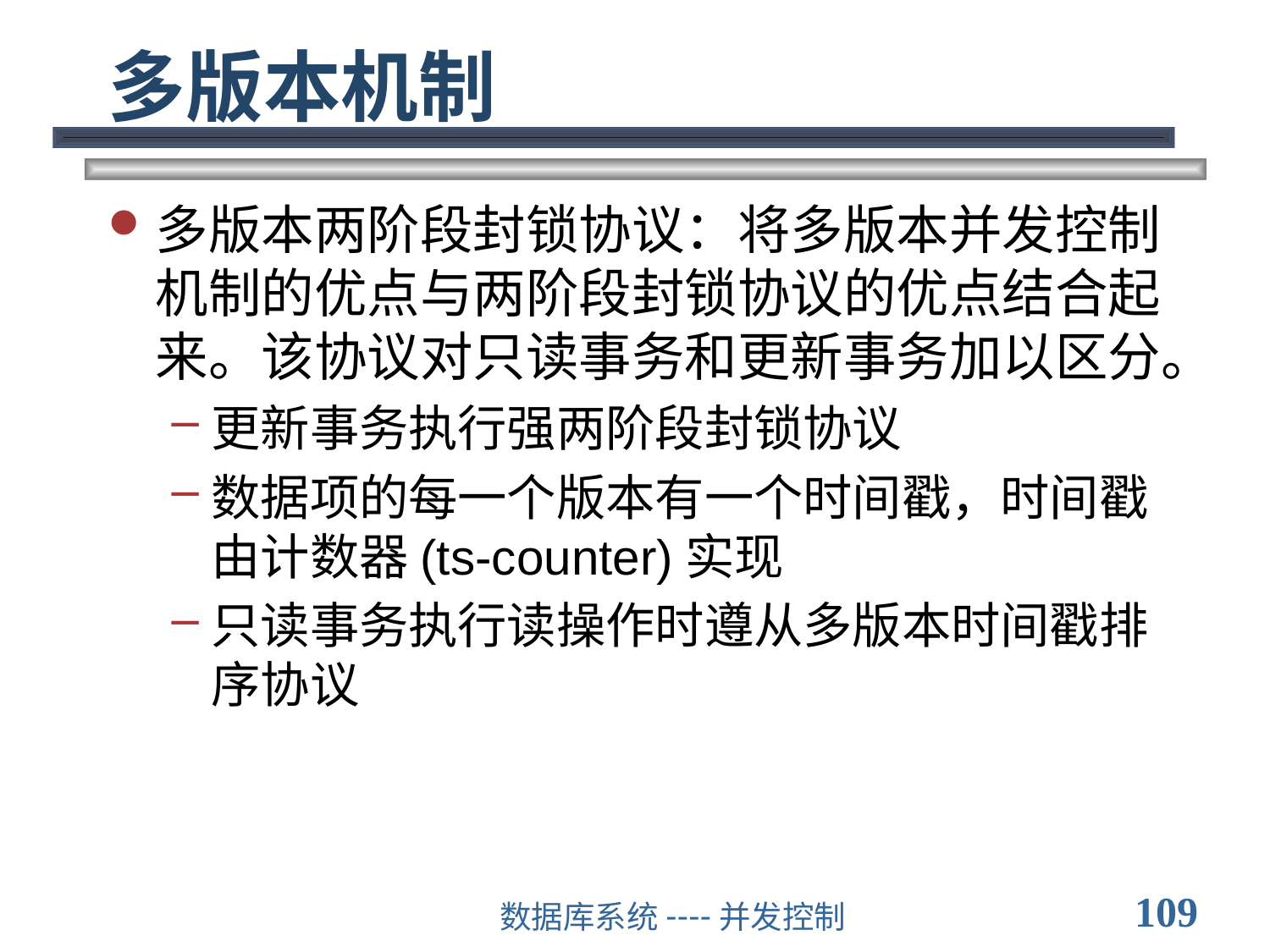

# 多版本机制
多版本两阶段封锁协议：将多版本并发控制机制的优点与两阶段封锁协议的优点结合起来。该协议对只读事务和更新事务加以区分。
更新事务执行强两阶段封锁协议
数据项的每一个版本有一个时间戳，时间戳由计数器(ts-counter)实现
只读事务执行读操作时遵从多版本时间戳排序协议

109
数据库系统----并发控制